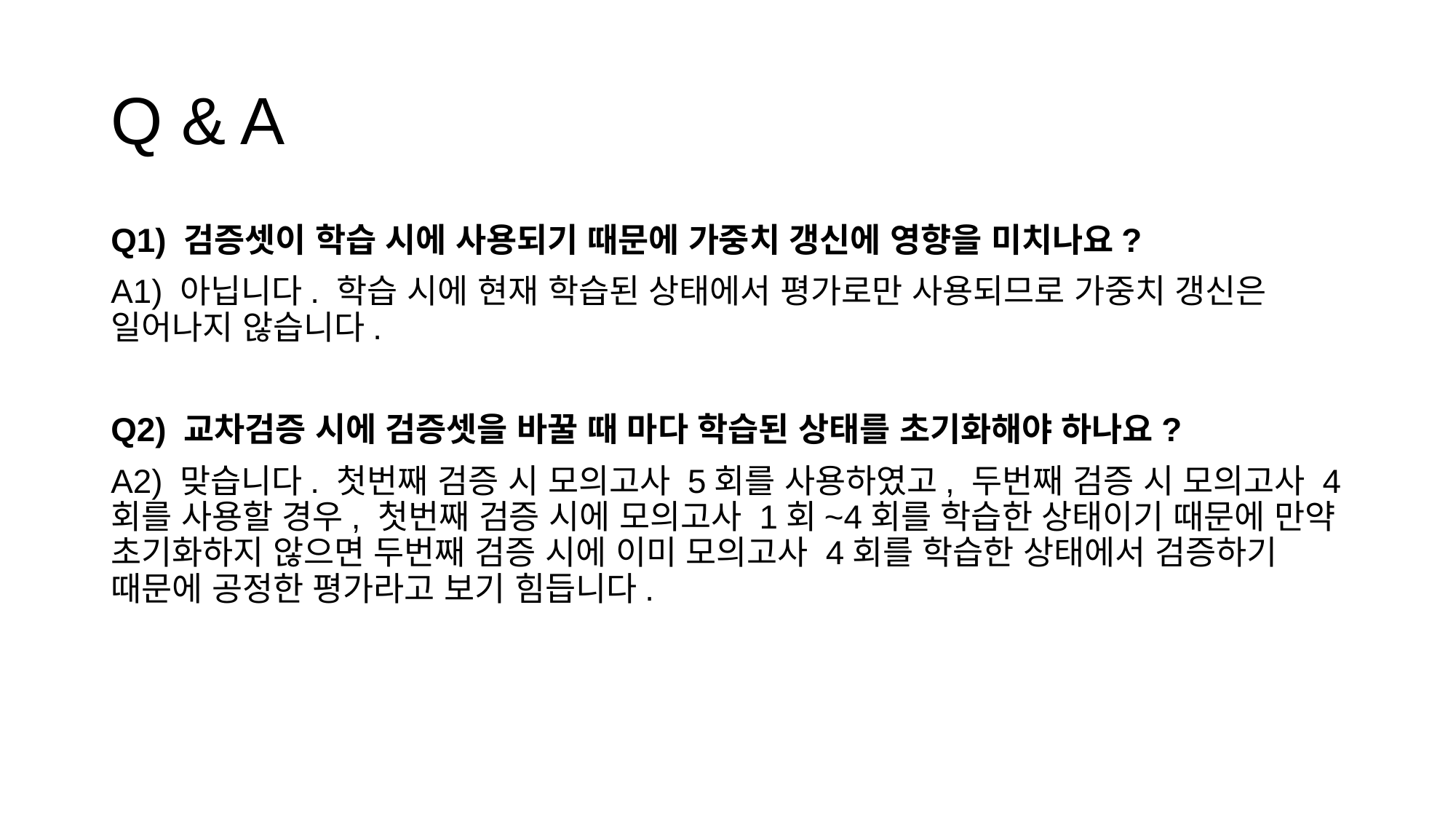

# Q & A
Q1) 검증셋이 학습 시에 사용되기 때문에 가중치 갱신에 영향을 미치나요?
A1) 아닙니다. 학습 시에 현재 학습된 상태에서 평가로만 사용되므로 가중치 갱신은 일어나지 않습니다.

Q2) 교차검증 시에 검증셋을 바꿀 때 마다 학습된 상태를 초기화해야 하나요?
A2) 맞습니다. 첫번째 검증 시 모의고사 5회를 사용하였고, 두번째 검증 시 모의고사 4회를 사용할 경우, 첫번째 검증 시에 모의고사 1회~4회를 학습한 상태이기 때문에 만약 초기화하지 않으면 두번째 검증 시에 이미 모의고사 4회를 학습한 상태에서 검증하기 때문에 공정한 평가라고 보기 힘듭니다.